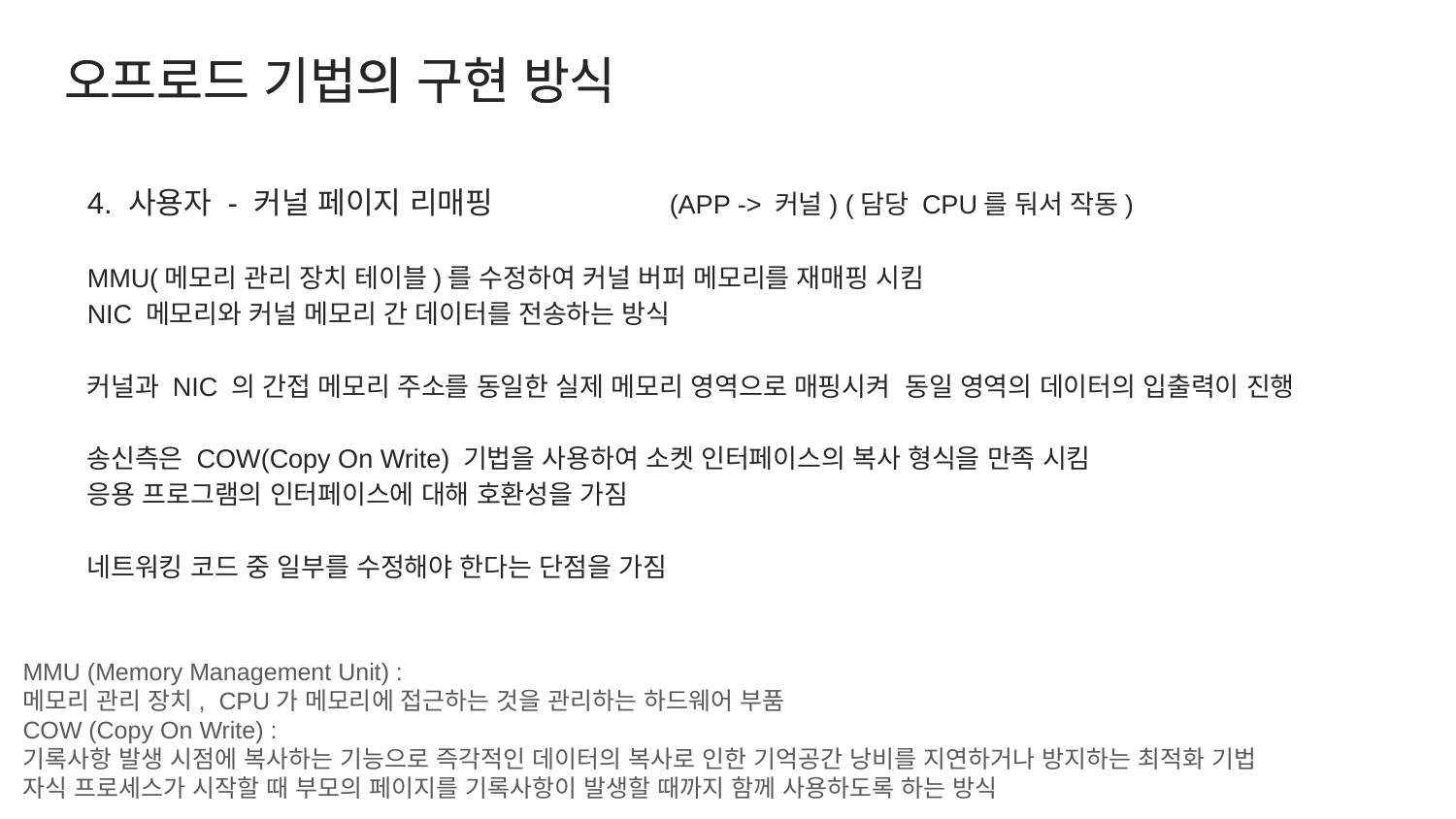

오프로드 기법의 구현 방식

# 오프로드 기법의 구현 방식

4. 사용자 - 커널 페이지 리매핑		(APP -> 커널) (담당 CPU를 둬서 작동)

MMU(메모리 관리 장치 테이블)를 수정하여 커널 버퍼 메모리를 재매핑 시킴
NIC 메모리와 커널 메모리 간 데이터를 전송하는 방식

커널과 NIC 의 간접 메모리 주소를 동일한 실제 메모리 영역으로 매핑시켜  동일 영역의 데이터의 입출력이 진행

송신측은 COW(Copy On Write) 기법을 사용하여 소켓 인터페이스의 복사 형식을 만족 시킴
응용 프로그램의 인터페이스에 대해 호환성을 가짐

네트워킹 코드 중 일부를 수정해야 한다는 단점을 가짐
MMU (Memory Management Unit) :
메모리 관리 장치,  CPU가 메모리에 접근하는 것을 관리하는 하드웨어 부품
COW (Copy On Write) :
기록사항 발생 시점에 복사하는 기능으로 즉각적인 데이터의 복사로 인한 기억공간 낭비를 지연하거나 방지하는 최적화 기법
자식 프로세스가 시작할 때 부모의 페이지를 기록사항이 발생할 때까지 함께 사용하도록 하는 방식